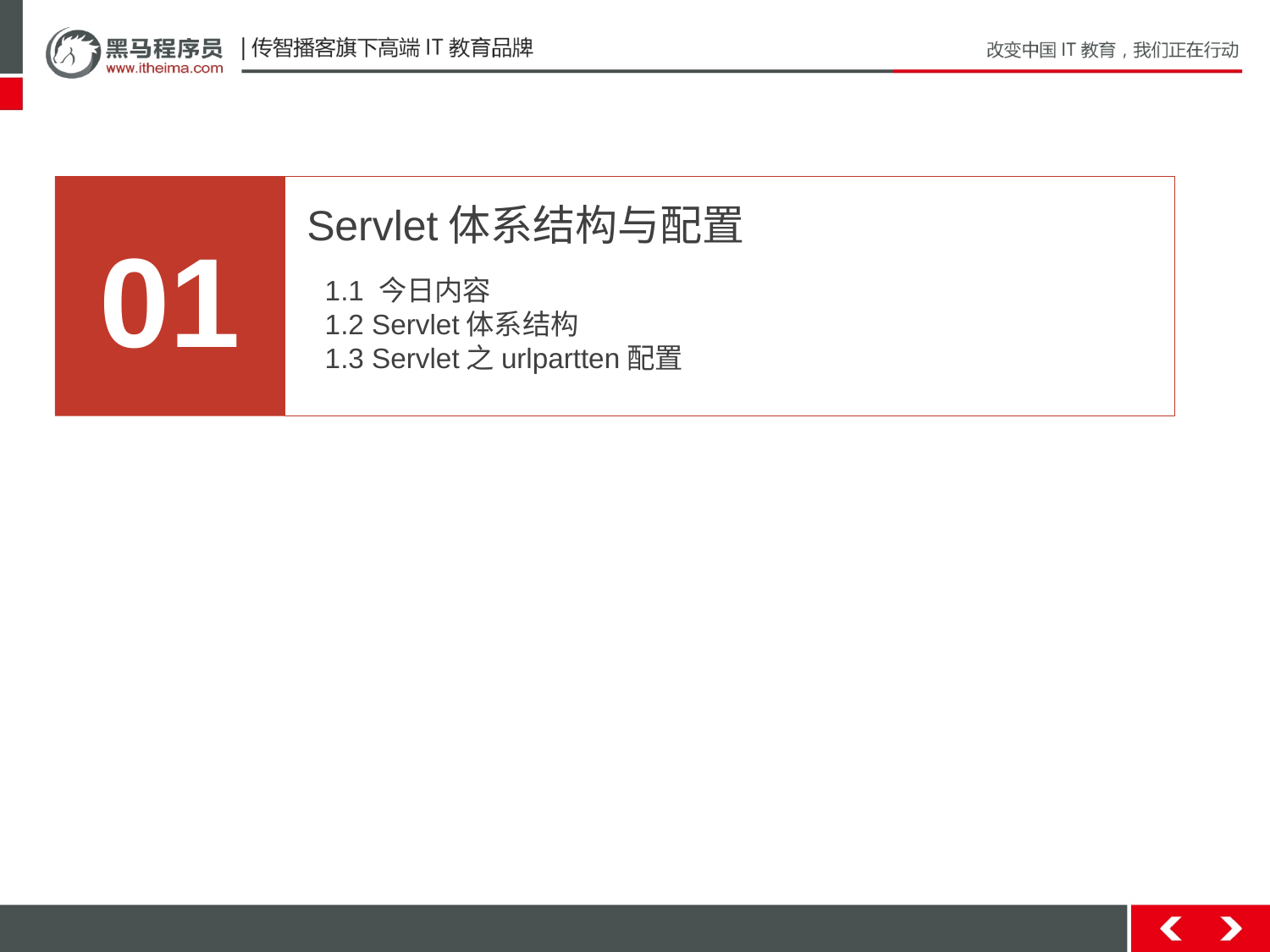

01

Servlet体系结构与配置
1.1 今日内容
1.2 Servlet体系结构
1.3 Servlet之urlpartten配置